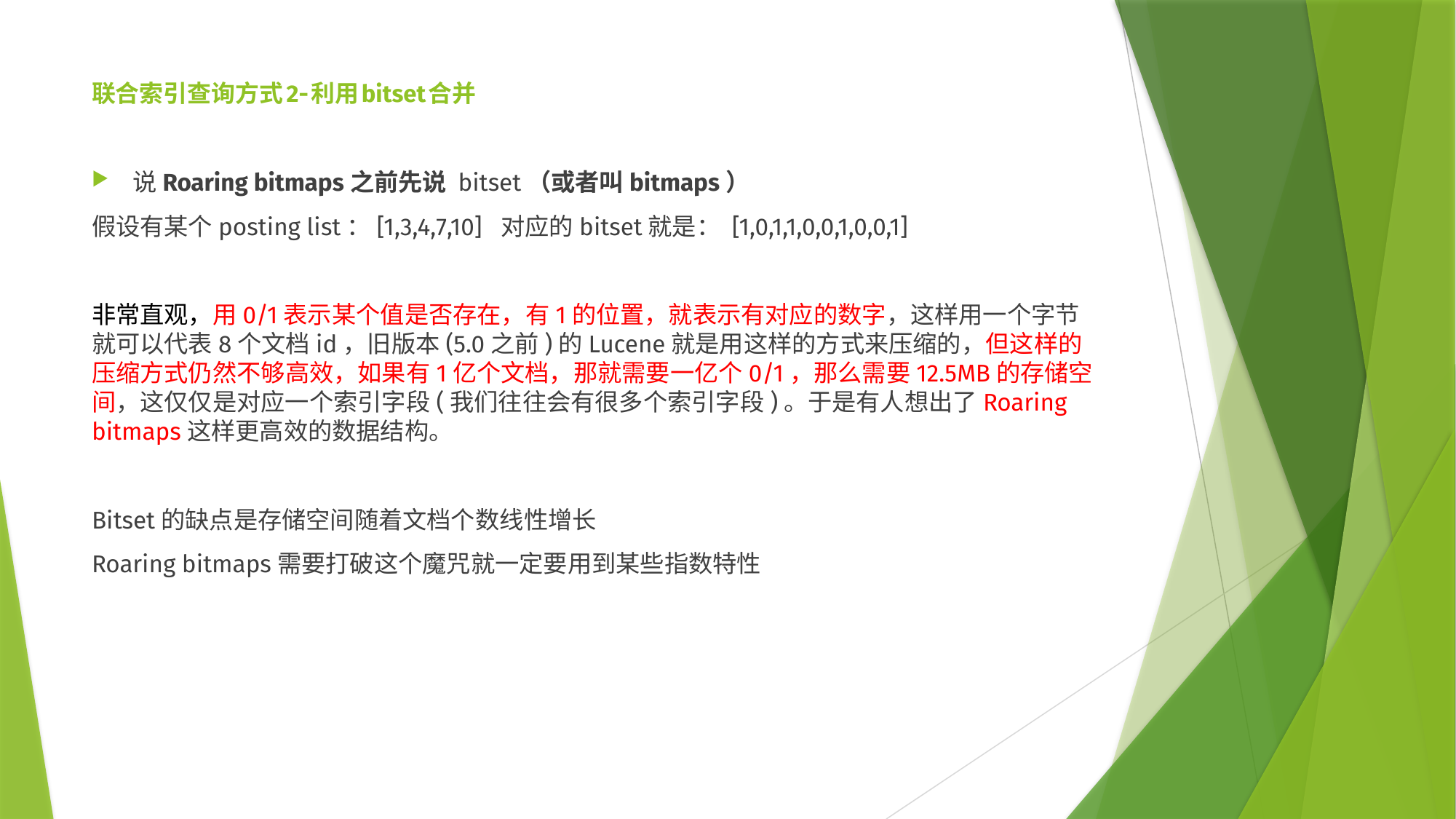

# 联合索引查询方式2-利用bitset合并
说Roaring bitmaps之前先说 bitset（或者叫bitmaps）
假设有某个posting list：[1,3,4,7,10]  对应的bitset就是： [1,0,1,1,0,0,1,0,0,1]

非常直观，用0/1表示某个值是否存在，有1的位置，就表示有对应的数字，这样用一个字节就可以代表8个文档id，旧版本(5.0之前)的Lucene就是用这样的方式来压缩的，但这样的压缩方式仍然不够高效，如果有1亿个文档，那就需要一亿个0/1，那么需要12.5MB的存储空间，这仅仅是对应一个索引字段(我们往往会有很多个索引字段)。于是有人想出了Roaring bitmaps这样更高效的数据结构。

Bitset的缺点是存储空间随着文档个数线性增长
Roaring bitmaps需要打破这个魔咒就一定要用到某些指数特性